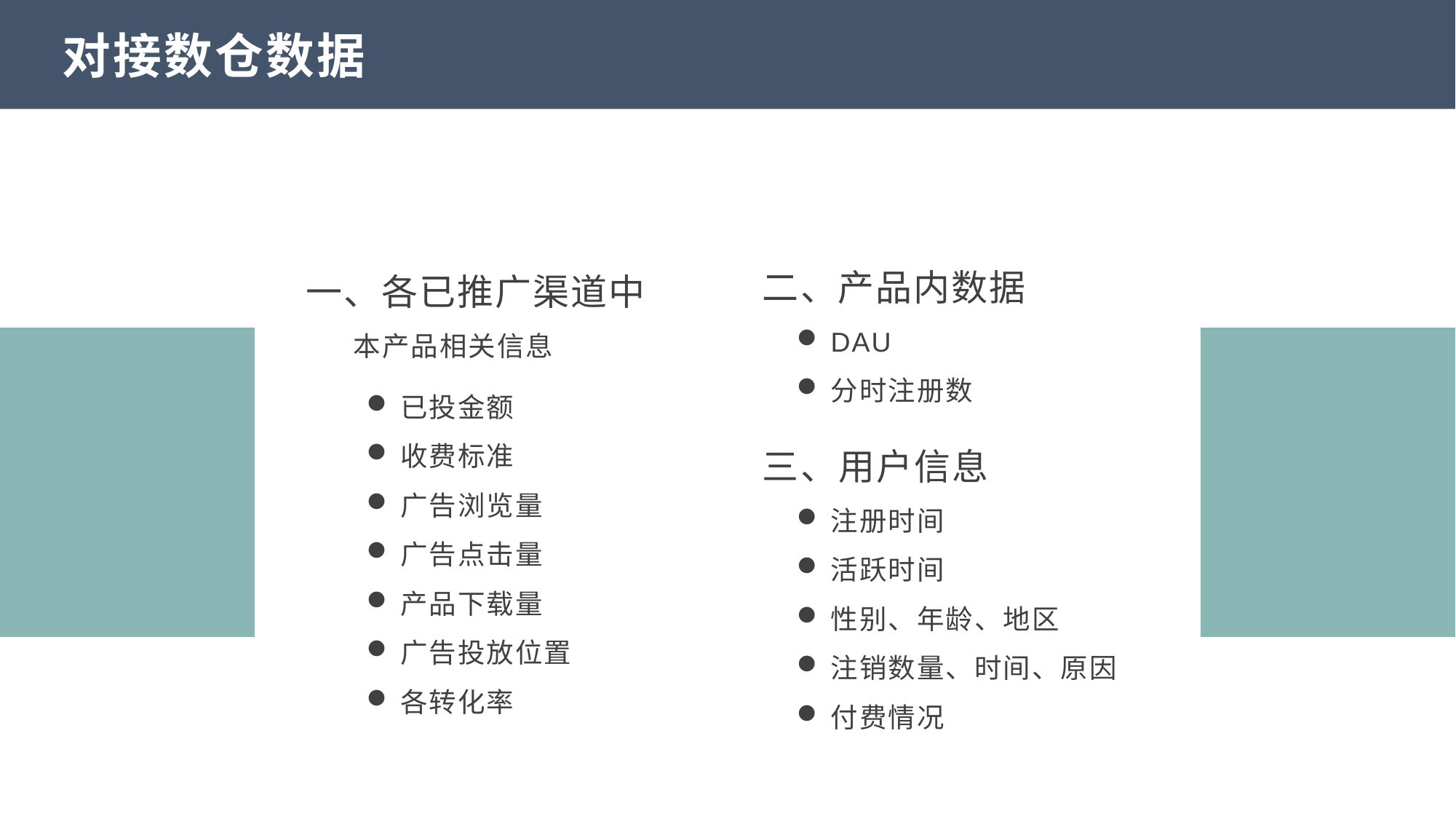

对接数仓数据
一、各已推广渠道中
本产品相关信息
已投金额
收费标准
广告浏览量
广告点击量
产品下载量
广告投放位置
各转化率
二、产品内数据
DAU
分时注册数
三、用户信息
注册时间
活跃时间
性别、年龄、地区
注销数量、时间、原因
付费情况